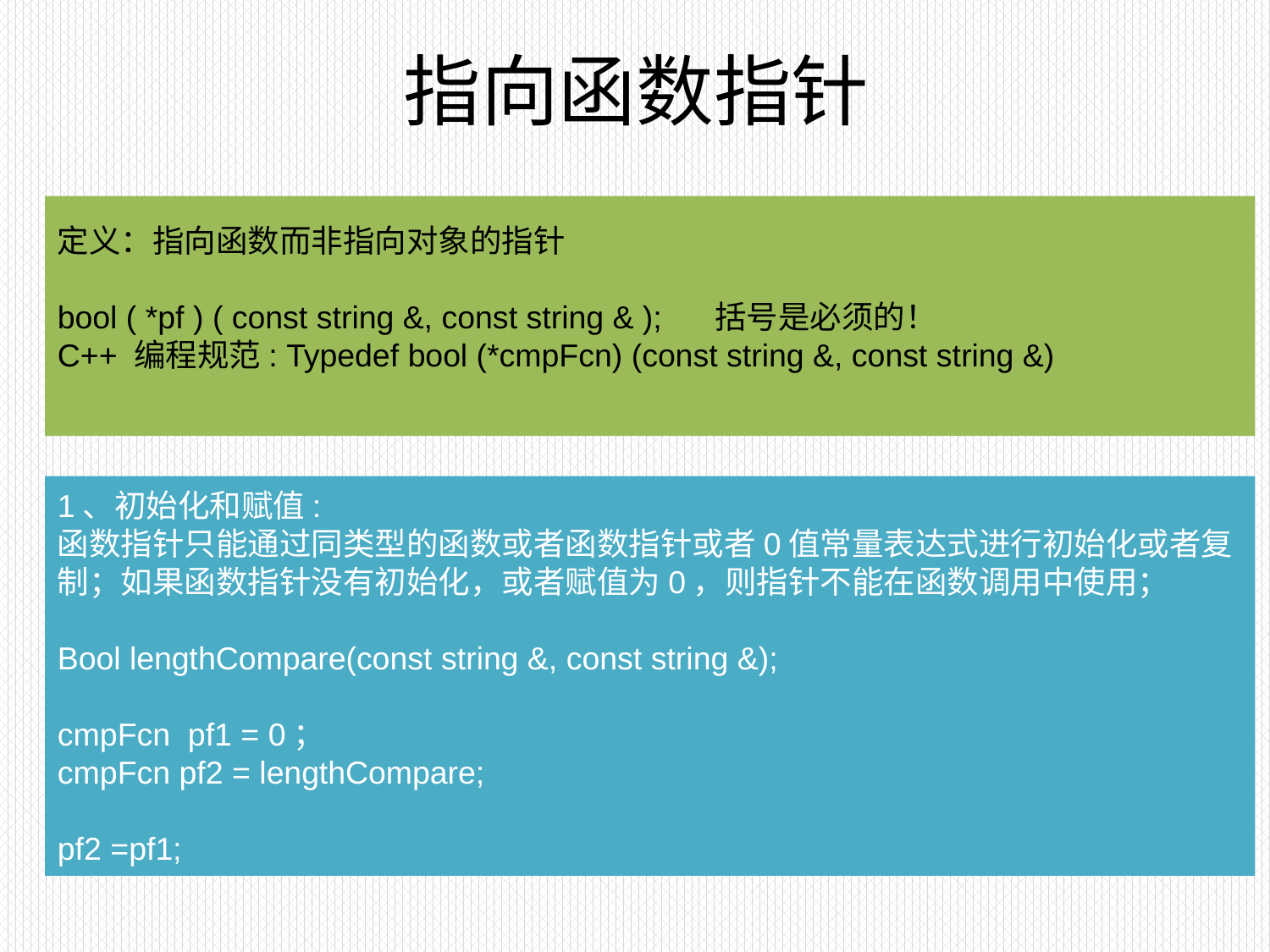

# 指向函数指针
定义：指向函数而非指向对象的指针

bool ( *pf ) ( const string &, const string & );     括号是必须的！
C++ 编程规范: Typedef bool (*cmpFcn) (const string &, const string &)

1、初始化和赋值:
函数指针只能通过同类型的函数或者函数指针或者0值常量表达式进行初始化或者复制；如果函数指针没有初始化，或者赋值为0，则指针不能在函数调用中使用；

Bool lengthCompare(const string &, const string &);

cmpFcn  pf1 = 0；
cmpFcn pf2 = lengthCompare;

pf2 =pf1;